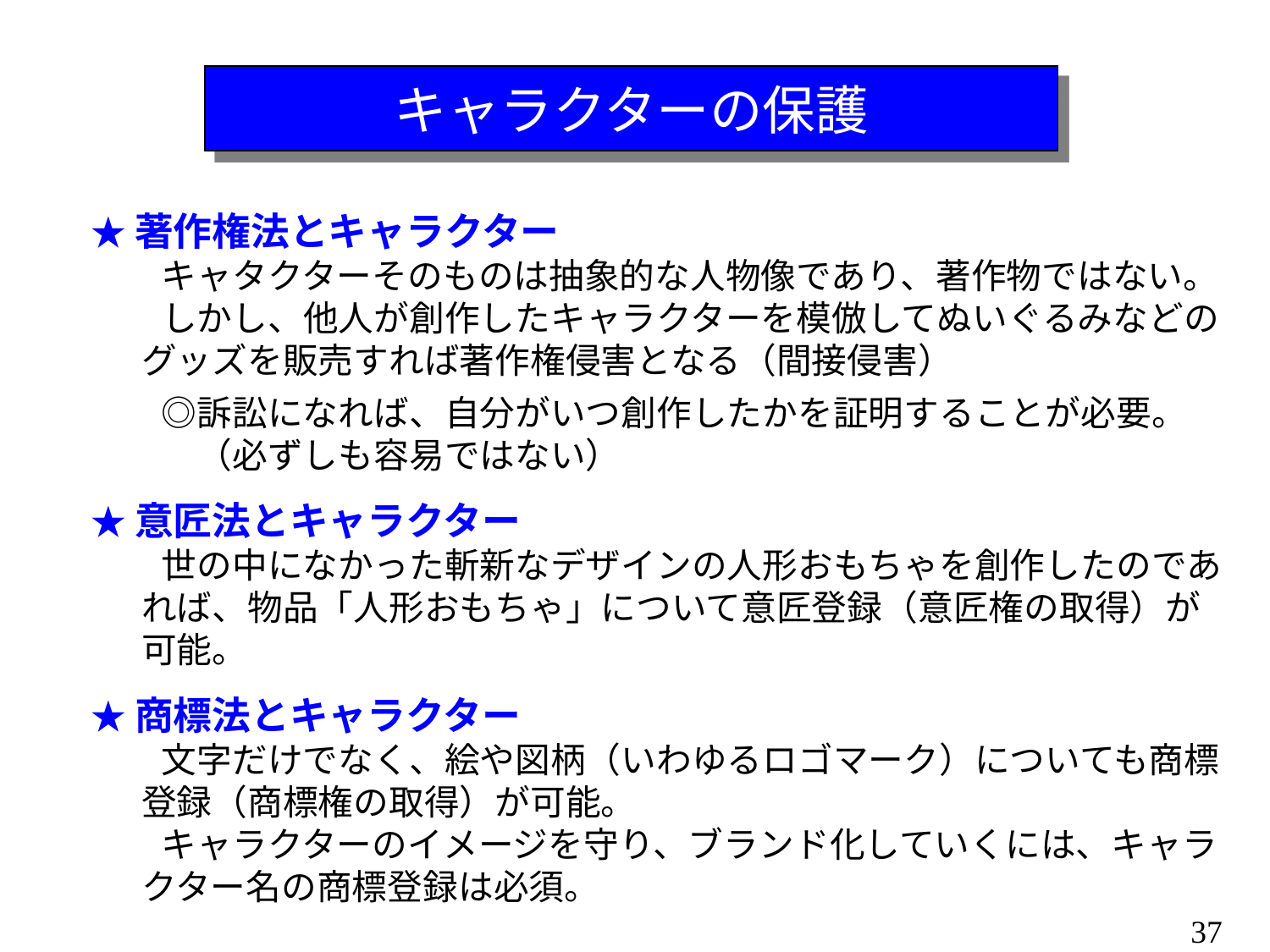

キャラクターの保護
★著作権法とキャラクター
　　キャタクターそのものは抽象的な人物像であり、著作物ではない。
　　しかし、他人が創作したキャラクターを模倣してぬいぐるみなどのグッズを販売すれば著作権侵害となる（間接侵害）
　　◎訴訟になれば、自分がいつ創作したかを証明することが必要。
　　　（必ずしも容易ではない）
★意匠法とキャラクター
　　世の中になかった斬新なデザインの人形おもちゃを創作したのであれば、物品「人形おもちゃ」について意匠登録（意匠権の取得）が可能。
★商標法とキャラクター
　　文字だけでなく、絵や図柄（いわゆるロゴマーク）についても商標登録（商標権の取得）が可能。
　　キャラクターのイメージを守り、ブランド化していくには、キャラクター名の商標登録は必須。
37